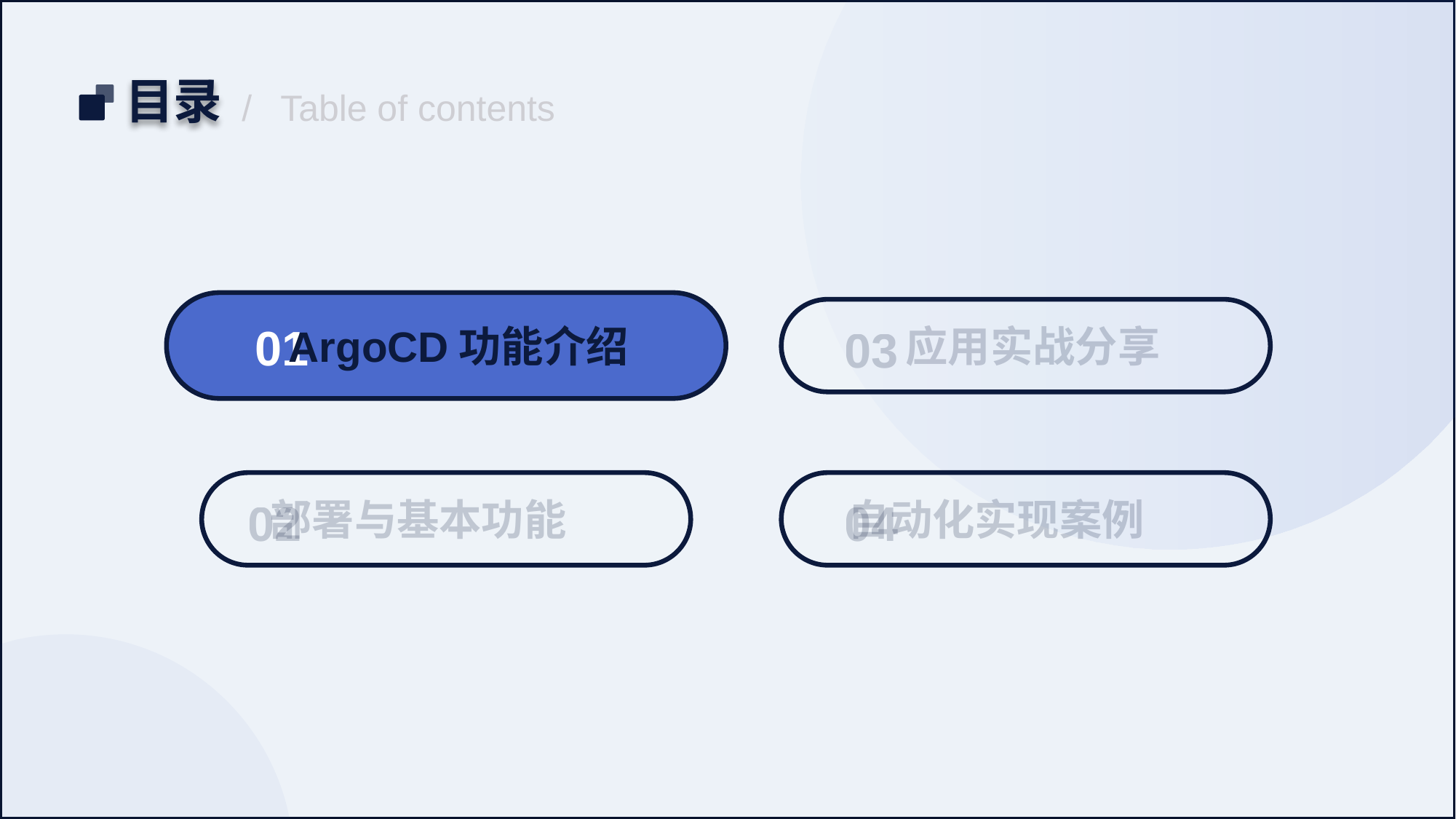

目录
/
Table of contents

01
ArgoCD功能介绍

03
应用实战分享

04
自动化实现案例

02
部署与基本功能